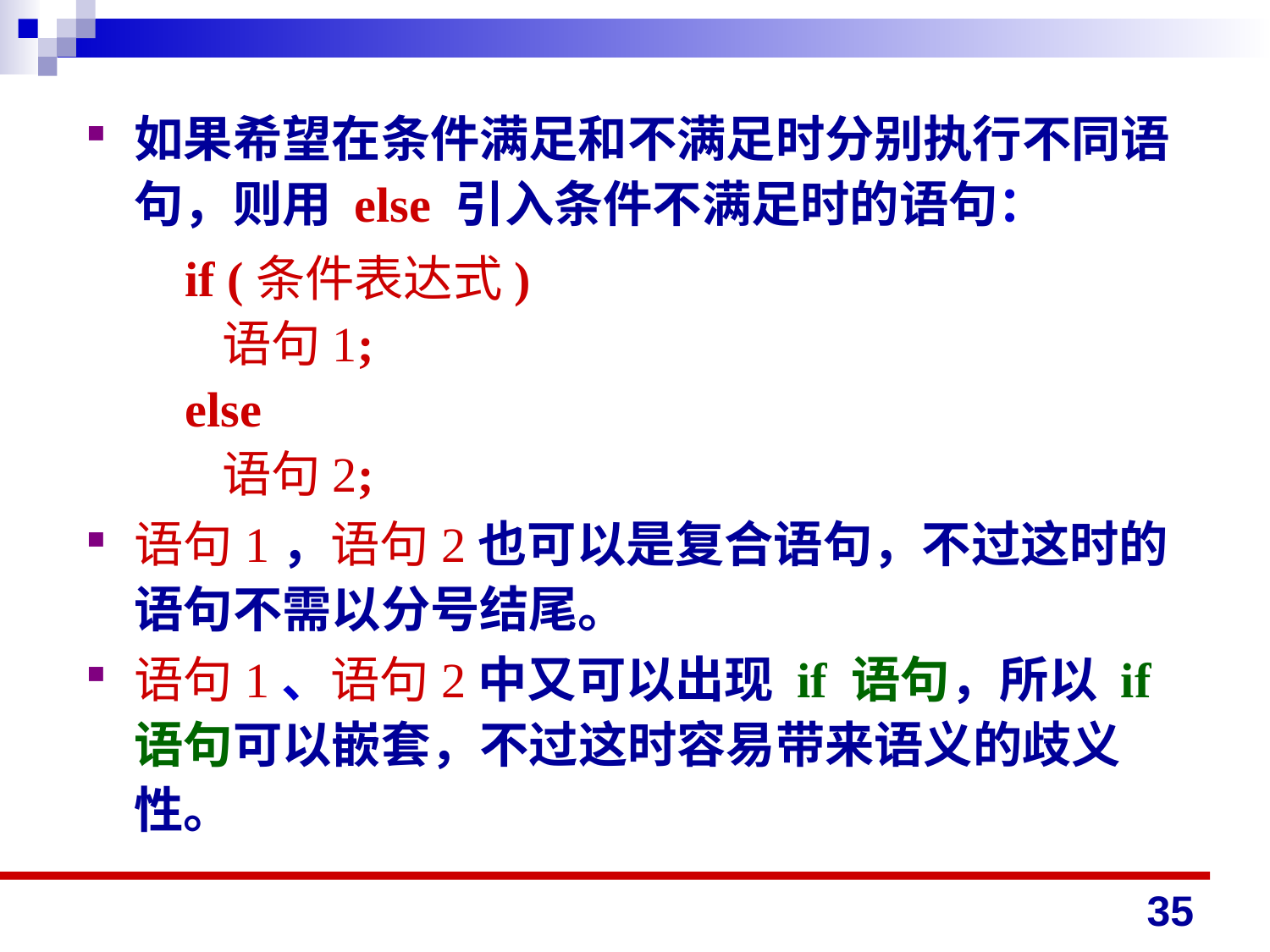

如果希望在条件满足和不满足时分别执行不同语句，则用 else 引入条件不满足时的语句：
        if (条件表达式)
           语句1;
        else
           语句2;
语句1，语句2也可以是复合语句，不过这时的语句不需以分号结尾。
语句1、语句2中又可以出现 if 语句，所以 if 语句可以嵌套，不过这时容易带来语义的歧义性。
35